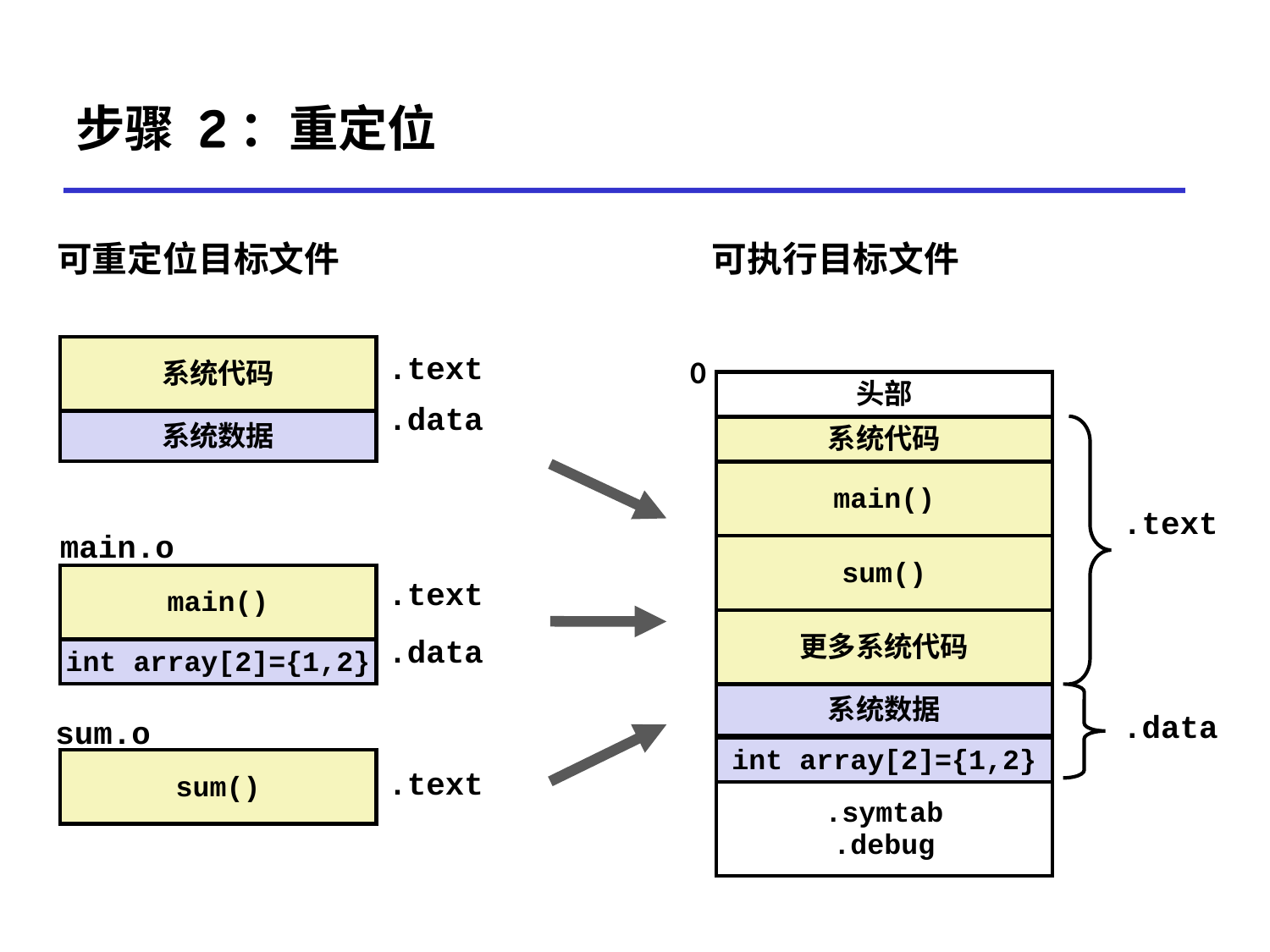

# 步骤 2：重定位
可重定位目标文件
可执行目标文件
0
头部

系统代码
main()

.text
sum()
更多系统代码

系统数据
.data

int array[2]={1,2}
.symtab
.debug
系统代码
.text
.data
系统数据
main.o
main()
.text
.data
int array[2]={1,2}
sum.o
sum()
.text